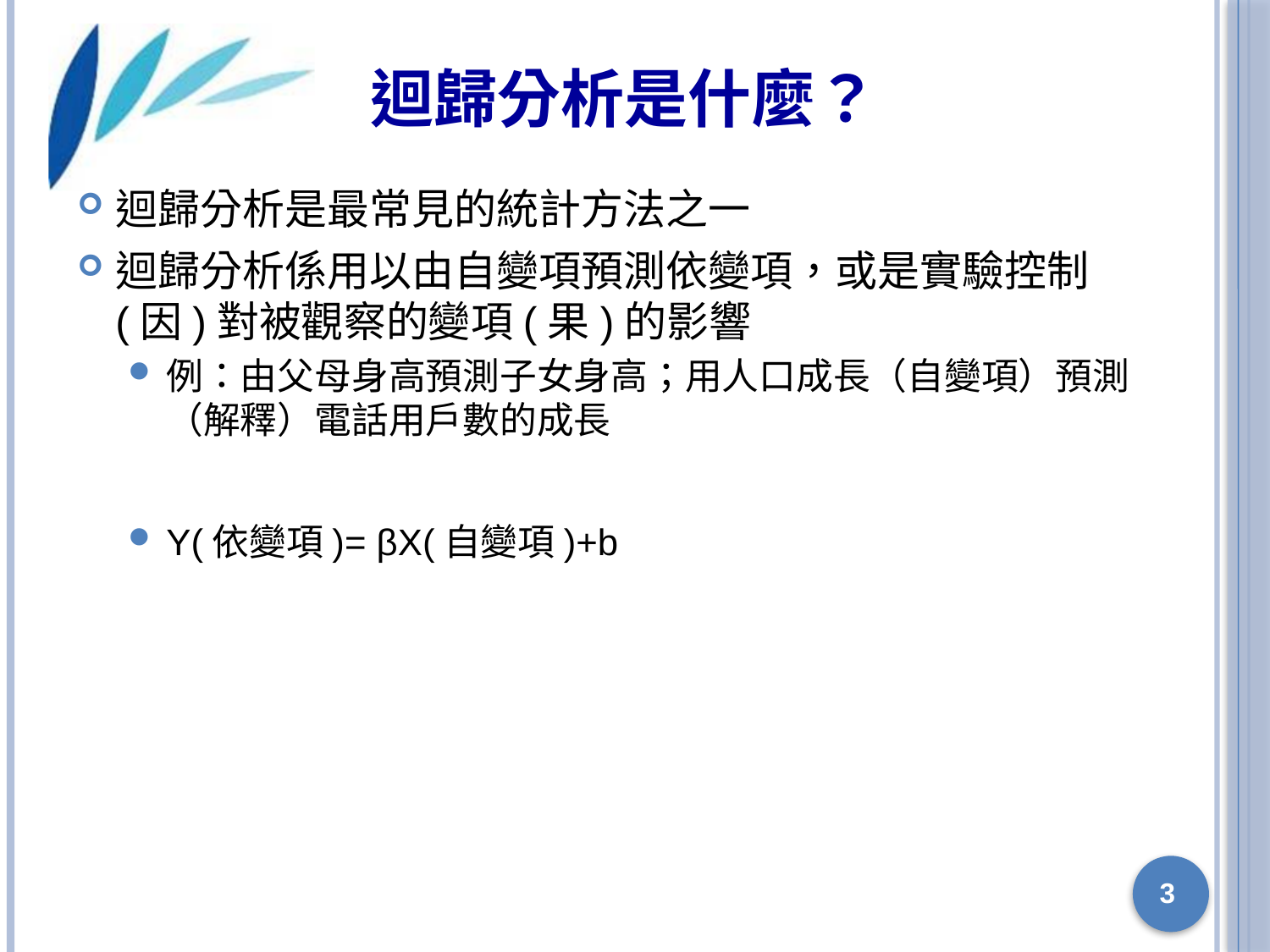

# 迴歸分析是什麼？
迴歸分析是最常見的統計方法之一
迴歸分析係用以由自變項預測依變項，或是實驗控制(因)對被觀察的變項(果)的影響
例：由父母身高預測子女身高；用人口成長（自變項）預測（解釋）電話用戶數的成長

Y(依變項)= βX(自變項)+b

3